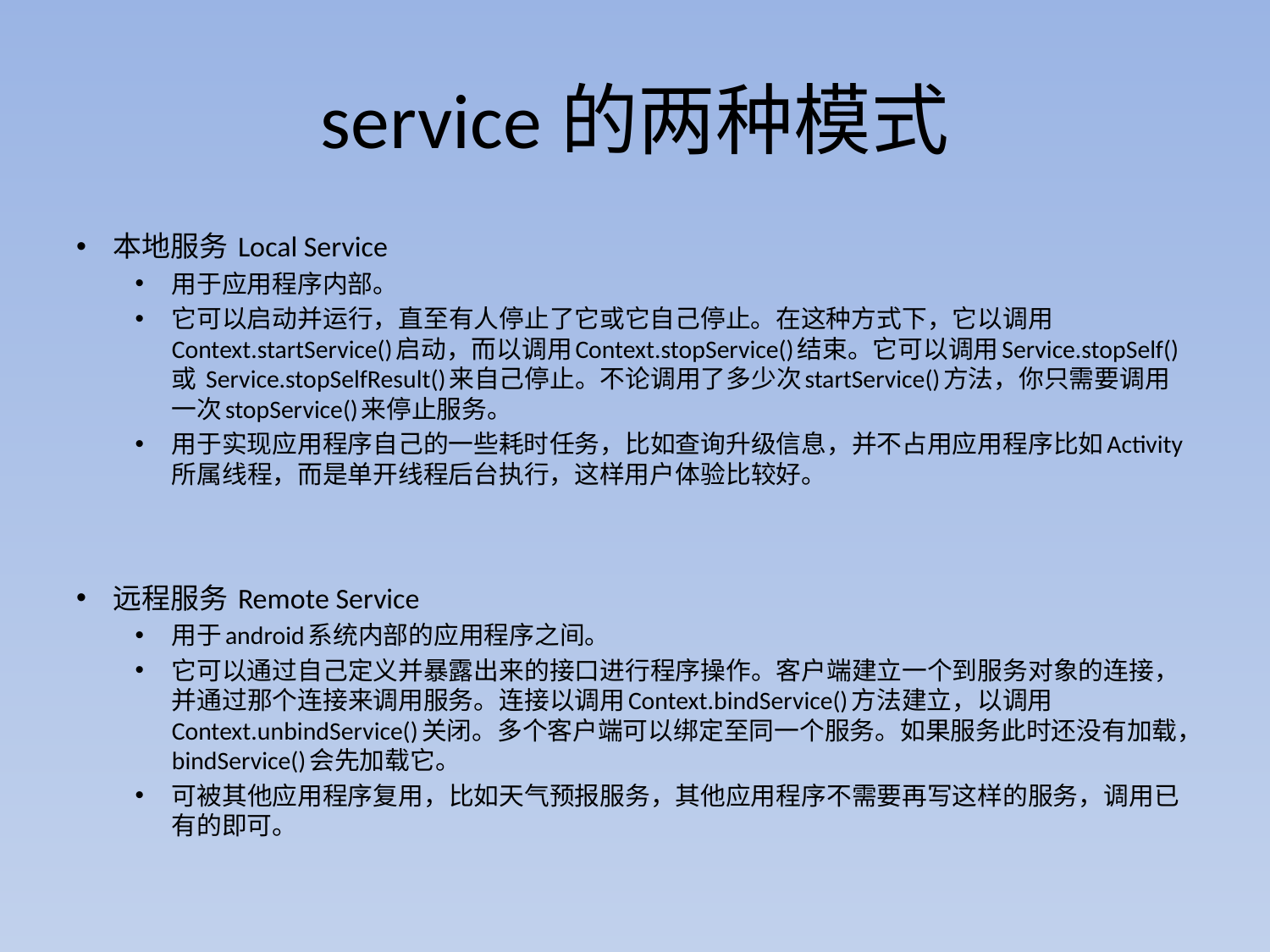

# service的两种模式
本地服务 Local Service
用于应用程序内部。
它可以启动并运行，直至有人停止了它或它自己停止。在这种方式下，它以调用Context.startService()启动，而以调用Context.stopService()结束。它可以调用Service.stopSelf() 或 Service.stopSelfResult()来自己停止。不论调用了多少次startService()方法，你只需要调用一次stopService()来停止服务。
用于实现应用程序自己的一些耗时任务，比如查询升级信息，并不占用应用程序比如Activity所属线程，而是单开线程后台执行，这样用户体验比较好。

远程服务 Remote Service
用于android系统内部的应用程序之间。
它可以通过自己定义并暴露出来的接口进行程序操作。客户端建立一个到服务对象的连接，并通过那个连接来调用服务。连接以调用Context.bindService()方法建立，以调用 Context.unbindService()关闭。多个客户端可以绑定至同一个服务。如果服务此时还没有加载，bindService()会先加载它。
可被其他应用程序复用，比如天气预报服务，其他应用程序不需要再写这样的服务，调用已有的即可。